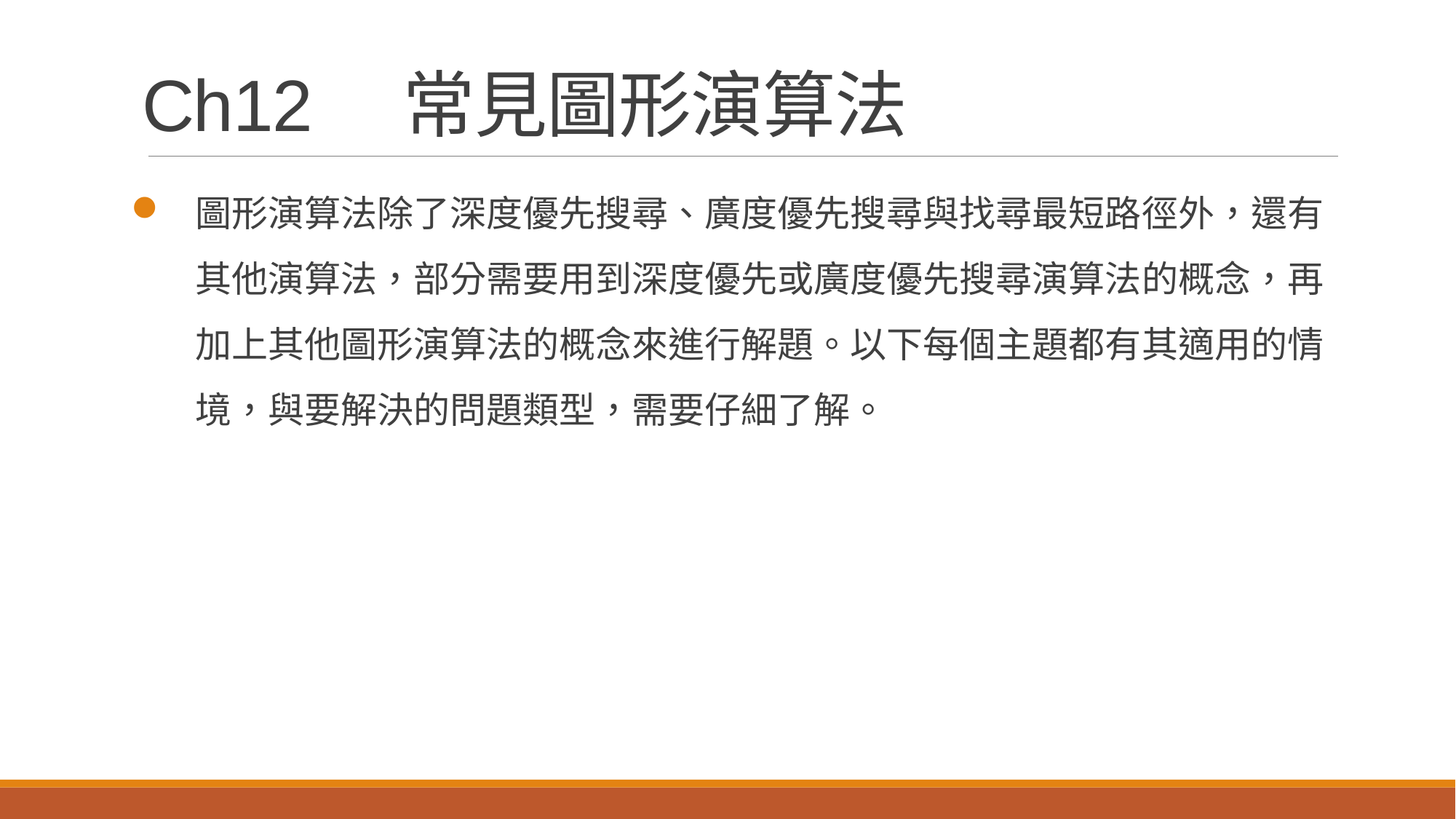

# Ch12　常見圖形演算法
圖形演算法除了深度優先搜尋、廣度優先搜尋與找尋最短路徑外，還有其他演算法，部分需要用到深度優先或廣度優先搜尋演算法的概念，再加上其他圖形演算法的概念來進行解題。以下每個主題都有其適用的情境，與要解決的問題類型，需要仔細了解。